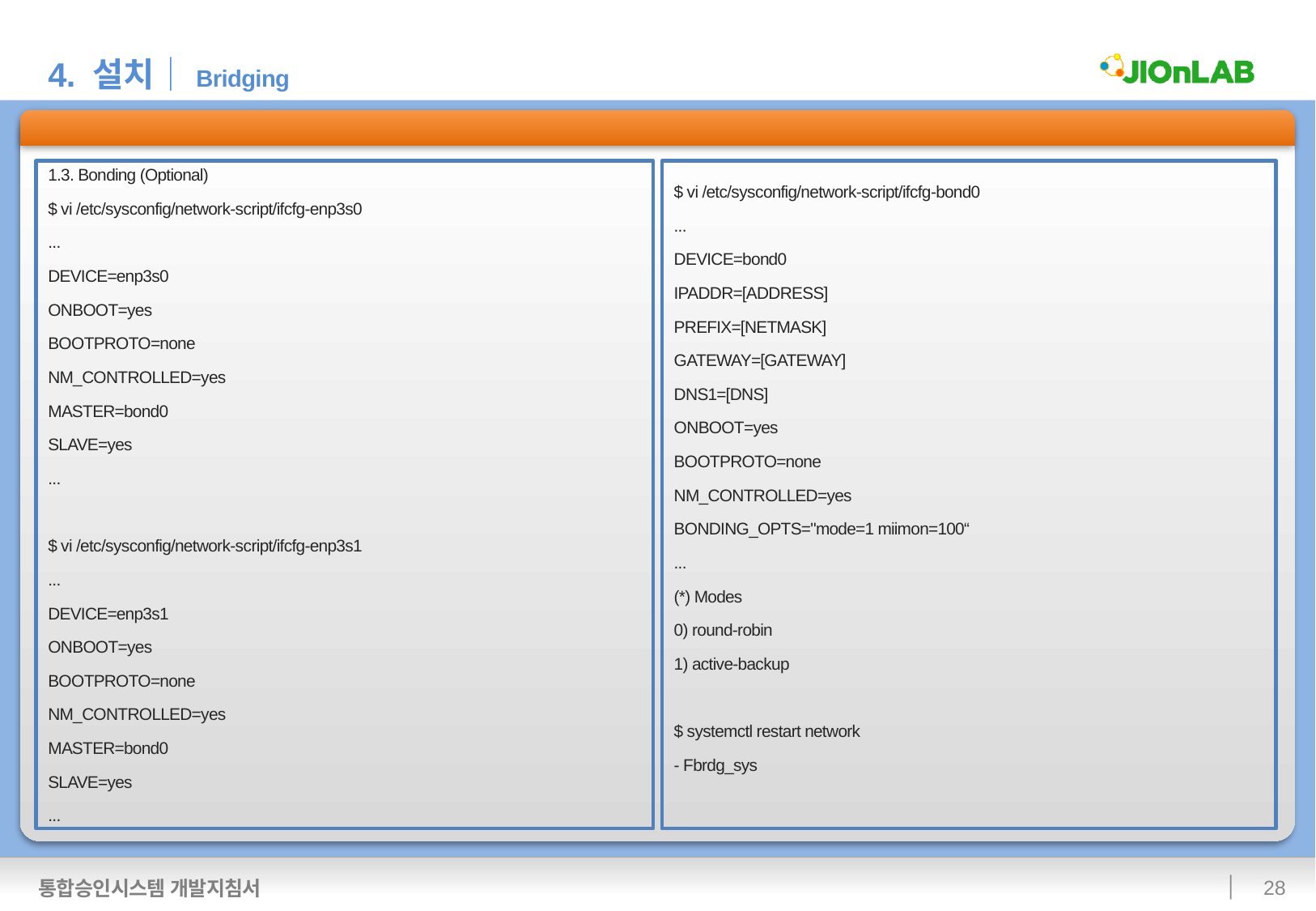

4. 설치│Bridging

통합승인시스템 설치

1.3. Bonding (Optional)
$ vi /etc/sysconfig/network-script/ifcfg-enp3s0
...
DEVICE=enp3s0
ONBOOT=yes
BOOTPROTO=none
NM_CONTROLLED=yes
MASTER=bond0
SLAVE=yes
...

$ vi /etc/sysconfig/network-script/ifcfg-enp3s1
...
DEVICE=enp3s1
ONBOOT=yes
BOOTPROTO=none
NM_CONTROLLED=yes
MASTER=bond0
SLAVE=yes
...
$ vi /etc/sysconfig/network-script/ifcfg-bond0
...
DEVICE=bond0
IPADDR=[ADDRESS]
PREFIX=[NETMASK]
GATEWAY=[GATEWAY]
DNS1=[DNS]
ONBOOT=yes
BOOTPROTO=none
NM_CONTROLLED=yes
BONDING_OPTS="mode=1 miimon=100“
...
(*) Modes
0) round-robin
1) active-backup

$ systemctl restart network
- Fbrdg_sys

 28